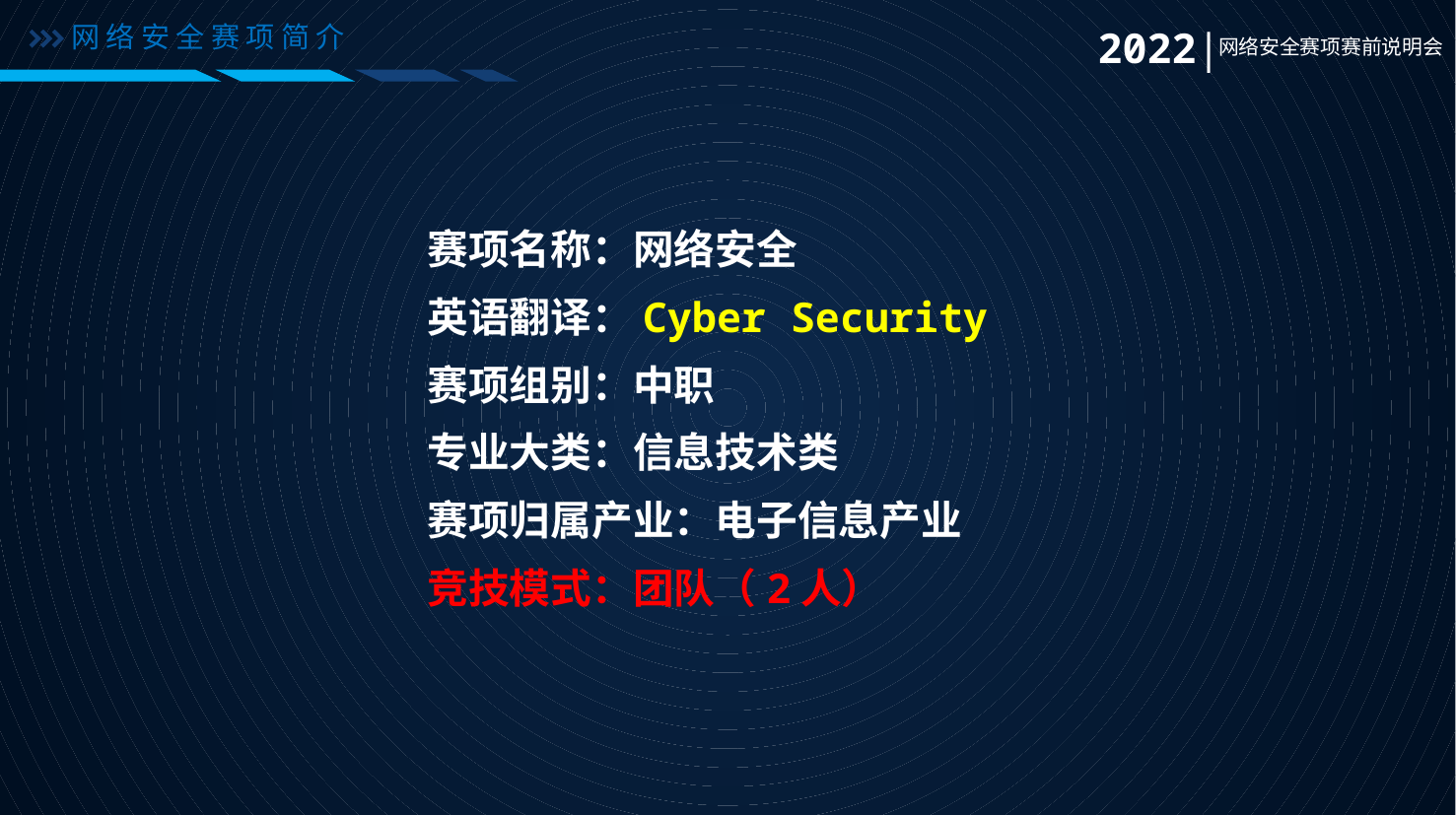

网络安全赛项简介
2022|
网络安全赛项赛前说明会

赛项名称：网络安全
英语翻译：Cyber Security
赛项组别：中职
专业大类：信息技术类
赛项归属产业：电子信息产业
竞技模式：团队（2人）